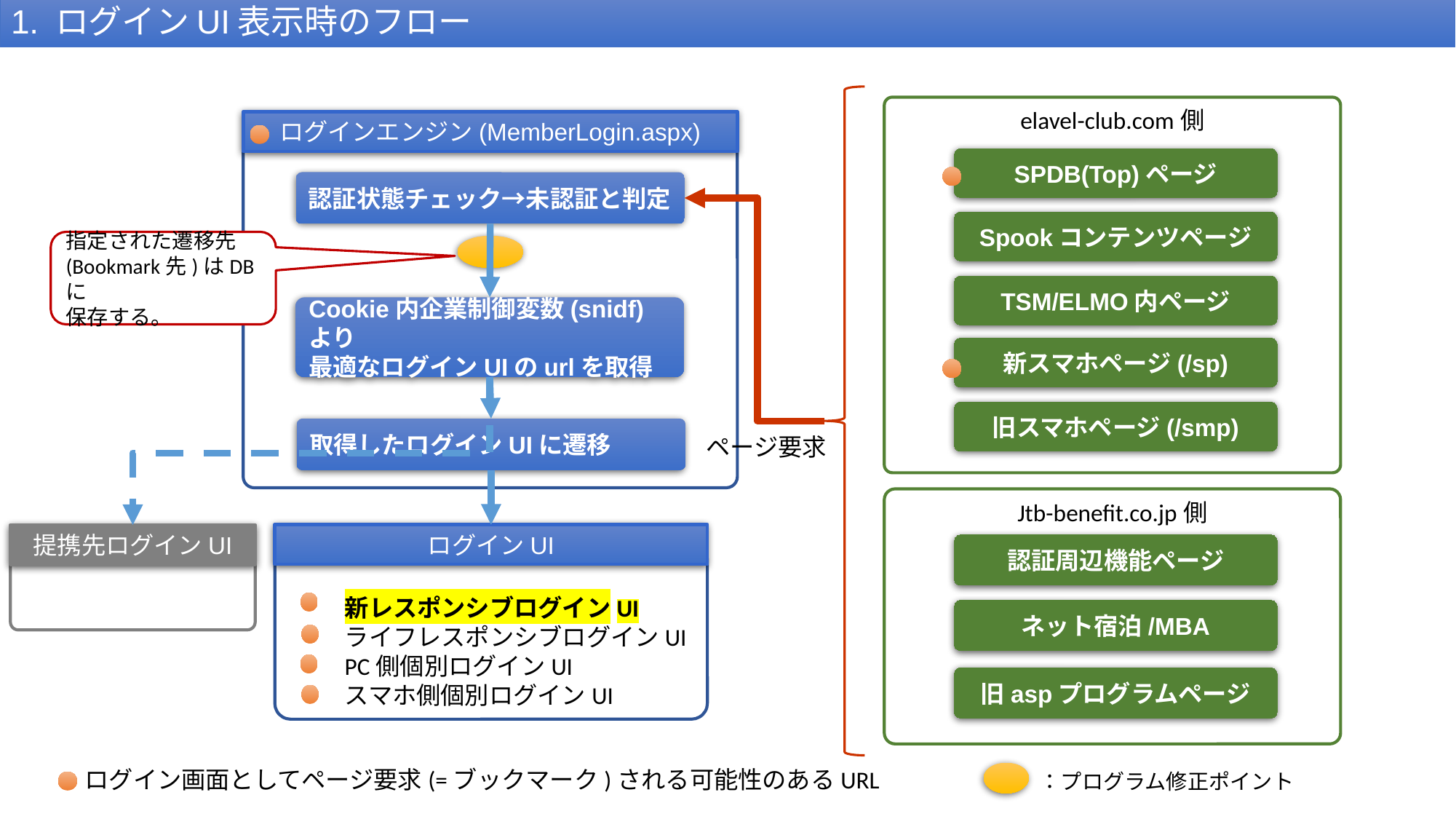

# 1. ログインUI表示時のフロー

elavel-club.com側
SPDB(Top)ページ
Spookコンテンツページ
TSM/ELMO内ページ
新スマホページ(/sp)
旧スマホページ(/smp)
ログインエンジン(MemberLogin.aspx)

認証状態チェック→未認証と判定
Cookie内企業制御変数(snidf)より
最適なログインUIのurlを取得
取得したログインUIに遷移

指定された遷移先(Bookmark先)はDBに
保存する。

ページ要求
Jtb-benefit.co.jp側
認証周辺機能ページ
ネット宿泊/MBA
旧aspプログラムページ
ログインUI
新レスポンシブログインUI
ライフレスポンシブログインUI
PC側個別ログインUI
スマホ側個別ログインUI

提携先ログインUI

ログイン画面としてページ要求(=ブックマーク)される可能性のあるURL

：プログラム修正ポイント